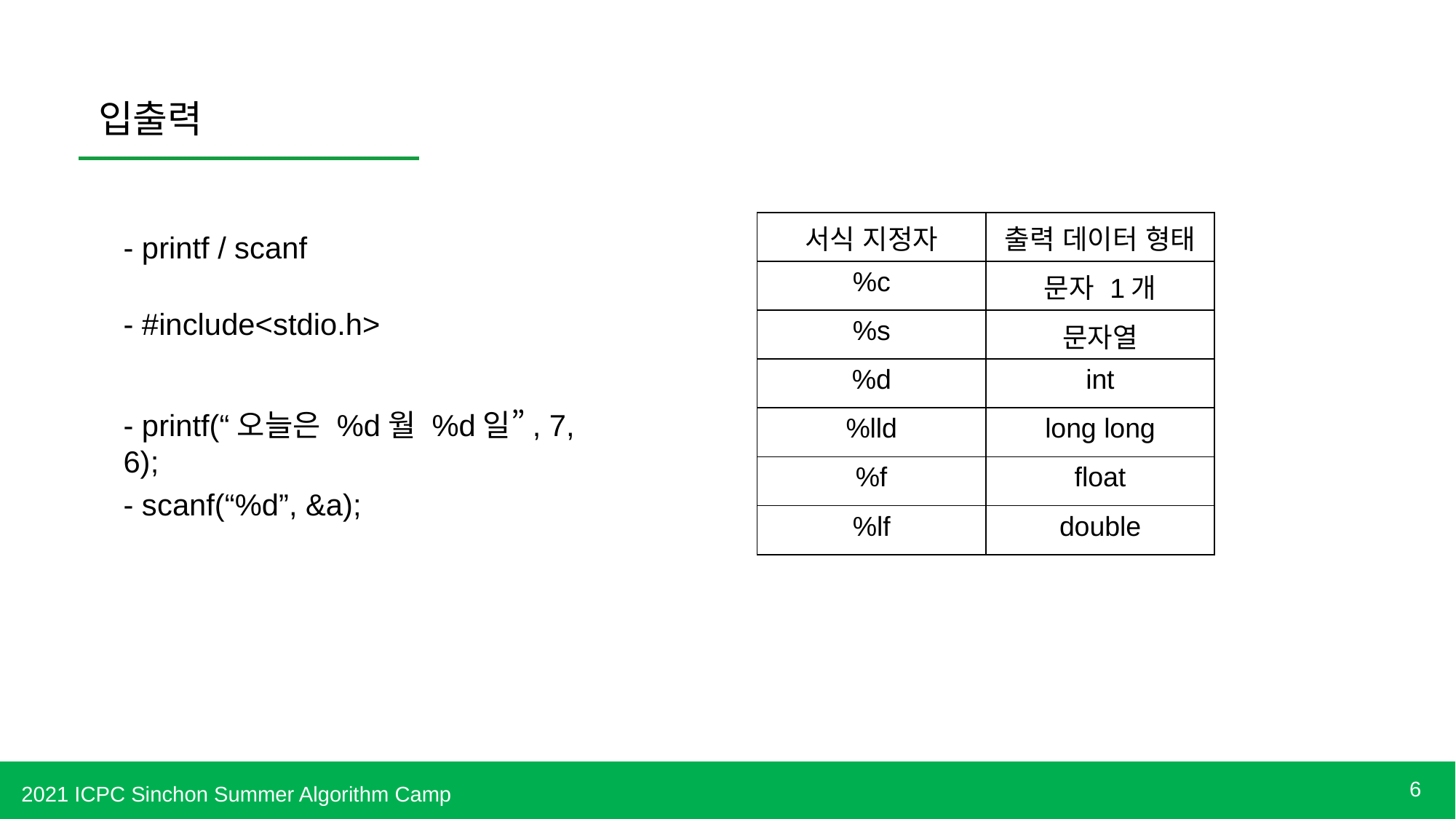

입출력
| 서식 지정자 | 출력 데이터 형태 |
| --- | --- |
| %c | 문자 1개 |
| %s | 문자열 |
| %d | int |
| %lld | long long |
| %f | float |
| %lf | double |
- printf / scanf
- #include<stdio.h>
- printf(“오늘은 %d월 %d일”, 7, 6);
- scanf(“%d”, &a);

6
2021 ICPC Sinchon Summer Algorithm Camp